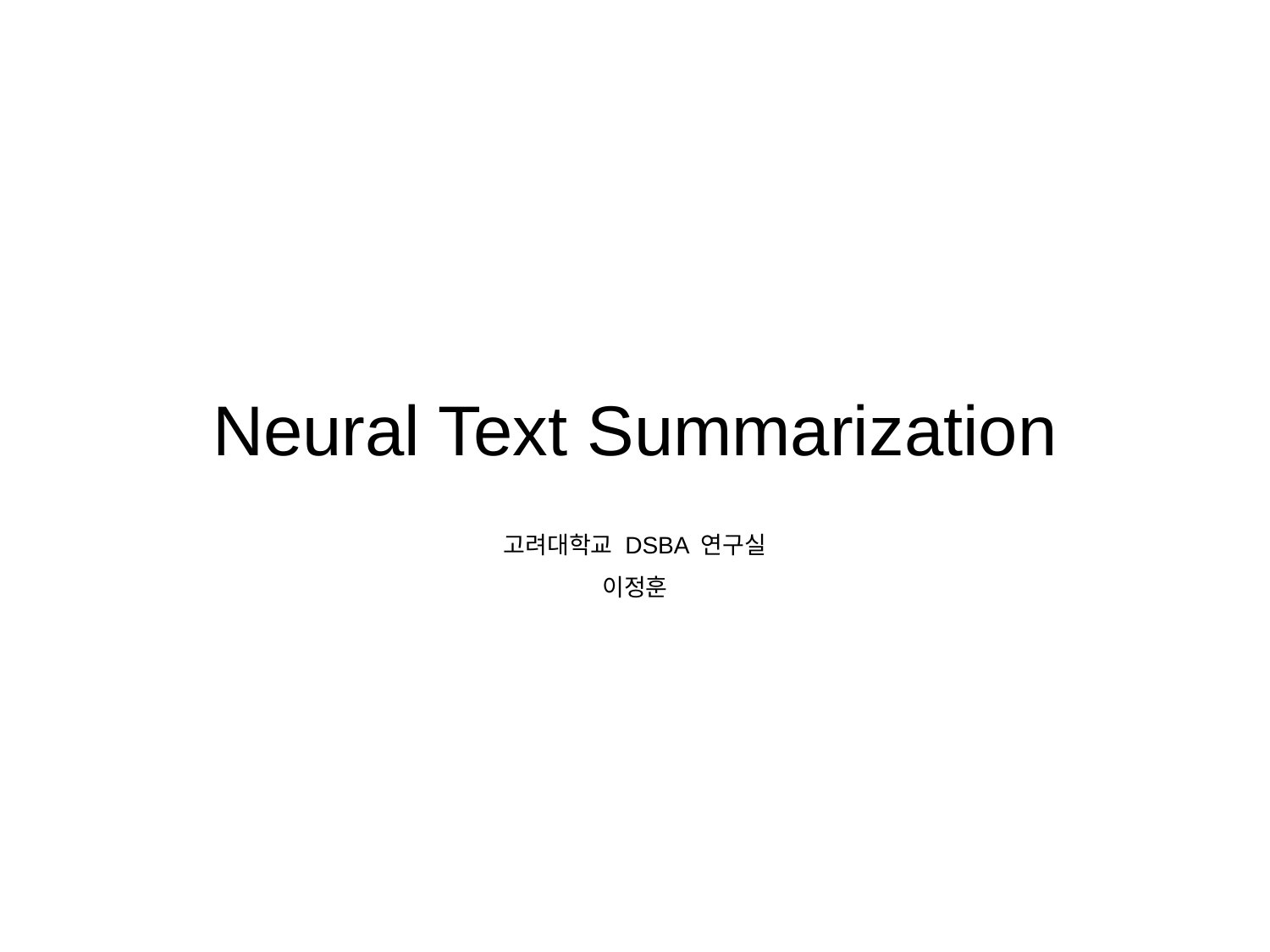

# Neural Text Summarization
고려대학교 DSBA 연구실
이정훈